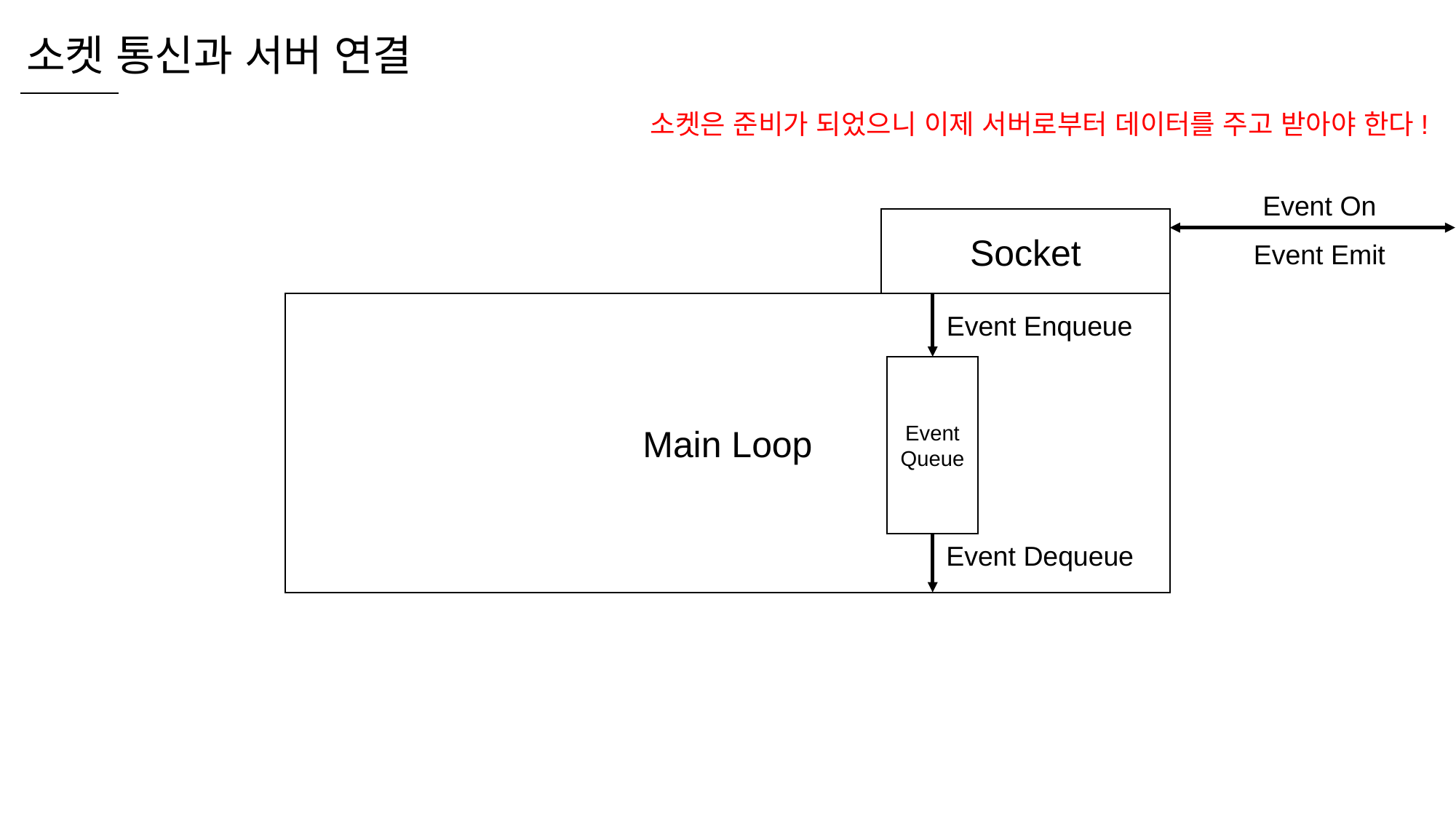

소켓 통신과 서버 연결
소켓은 준비가 되었으니 이제 서버로부터 데이터를 주고 받아야 한다!
Event On
Socket
Event Emit
Main Loop
Event Enqueue
Event
Queue
Event Dequeue